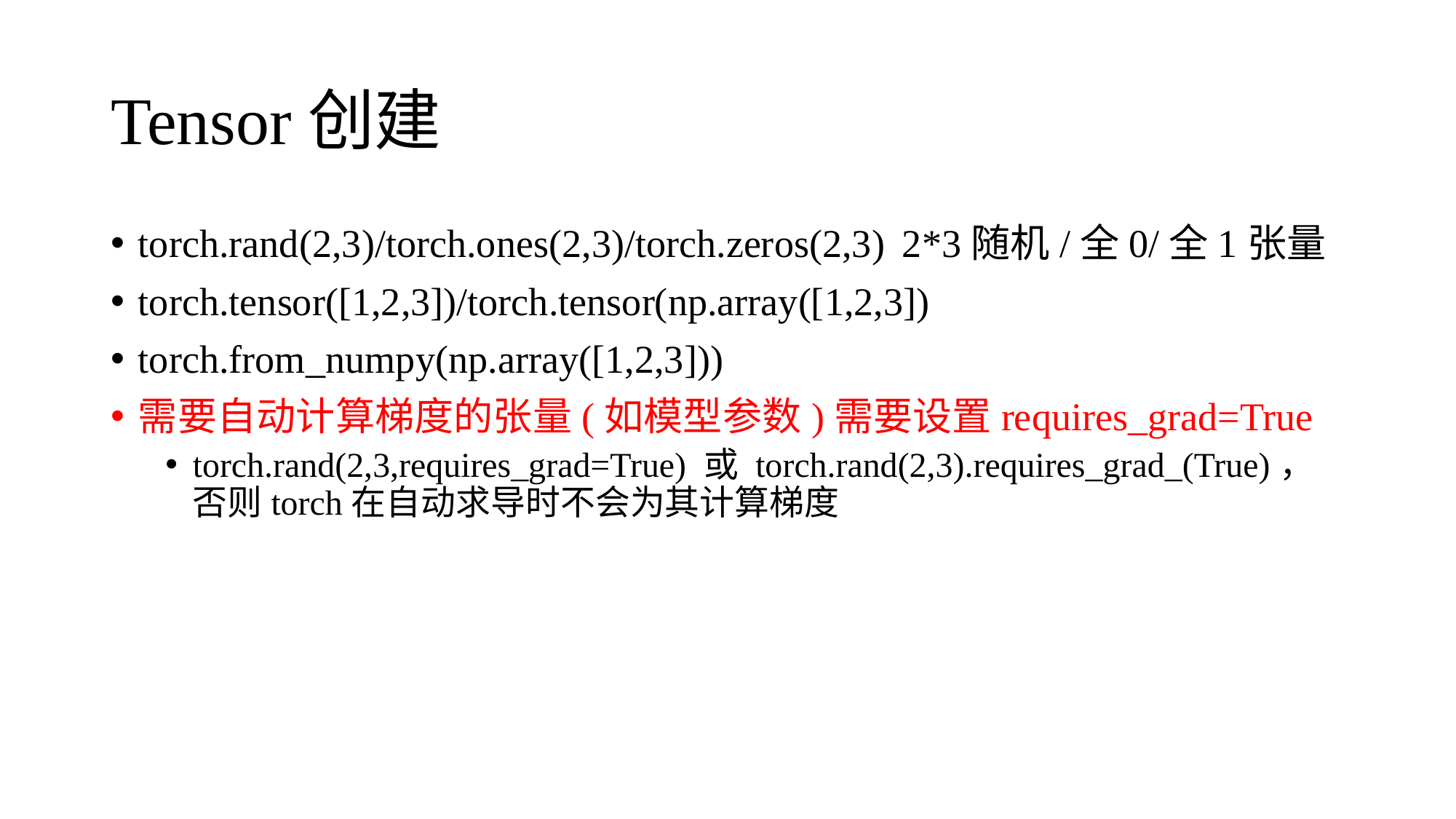

# Tensor创建
torch.rand(2,3)/torch.ones(2,3)/torch.zeros(2,3)	2*3随机/全0/全1张量
torch.tensor([1,2,3])/torch.tensor(np.array([1,2,3])
torch.from_numpy(np.array([1,2,3]))
需要自动计算梯度的张量(如模型参数)需要设置requires_grad=True
torch.rand(2,3,requires_grad=True) 或 torch.rand(2,3).requires_grad_(True)，否则torch在自动求导时不会为其计算梯度